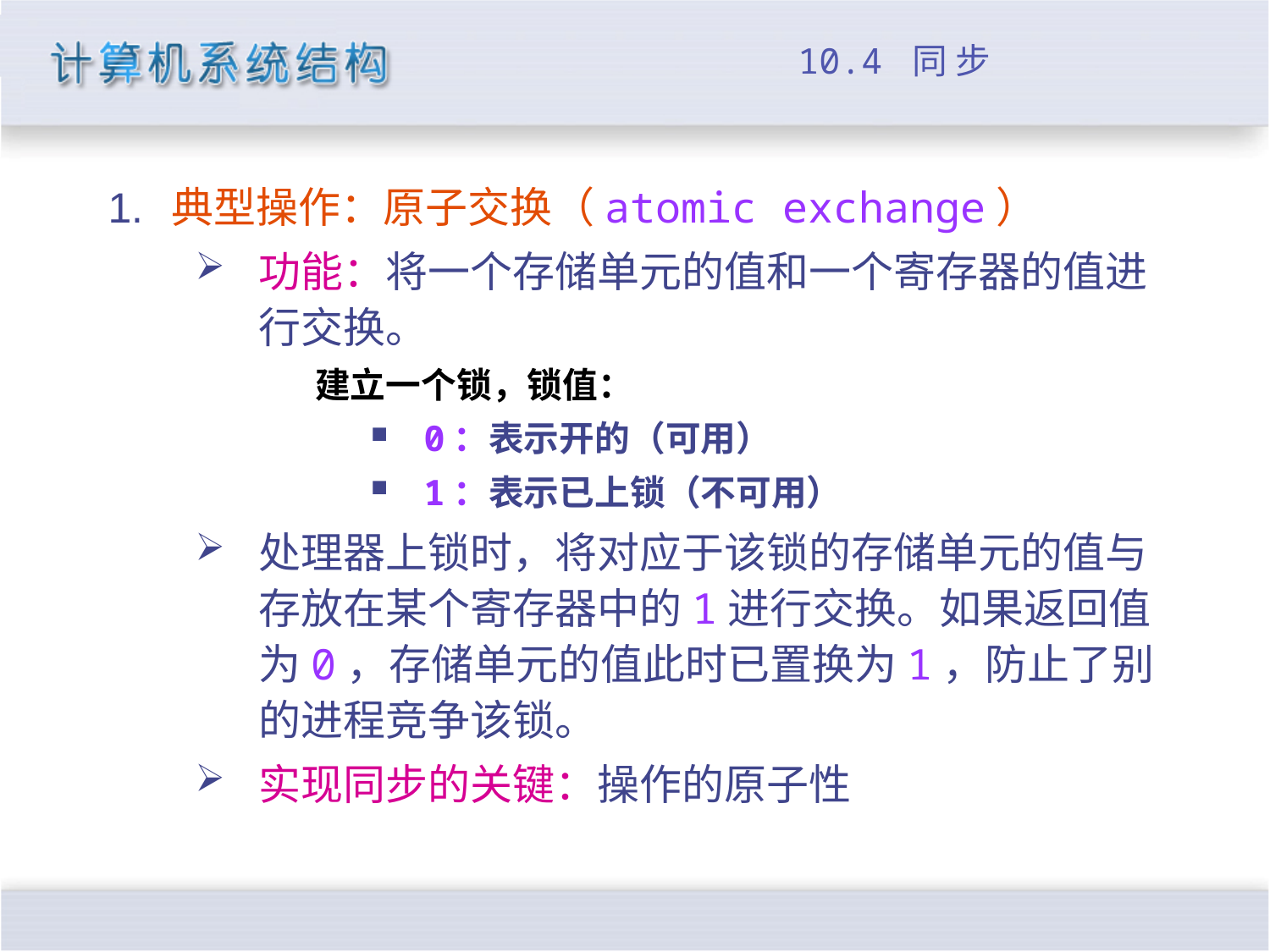

# 10.4 同 步
典型操作：原子交换（atomic exchange）
功能：将一个存储单元的值和一个寄存器的值进行交换。
   建立一个锁，锁值：
0：表示开的（可用）
1：表示已上锁（不可用）
处理器上锁时，将对应于该锁的存储单元的值与存放在某个寄存器中的1进行交换。如果返回值为0，存储单元的值此时已置换为1，防止了别的进程竞争该锁。
实现同步的关键：操作的原子性